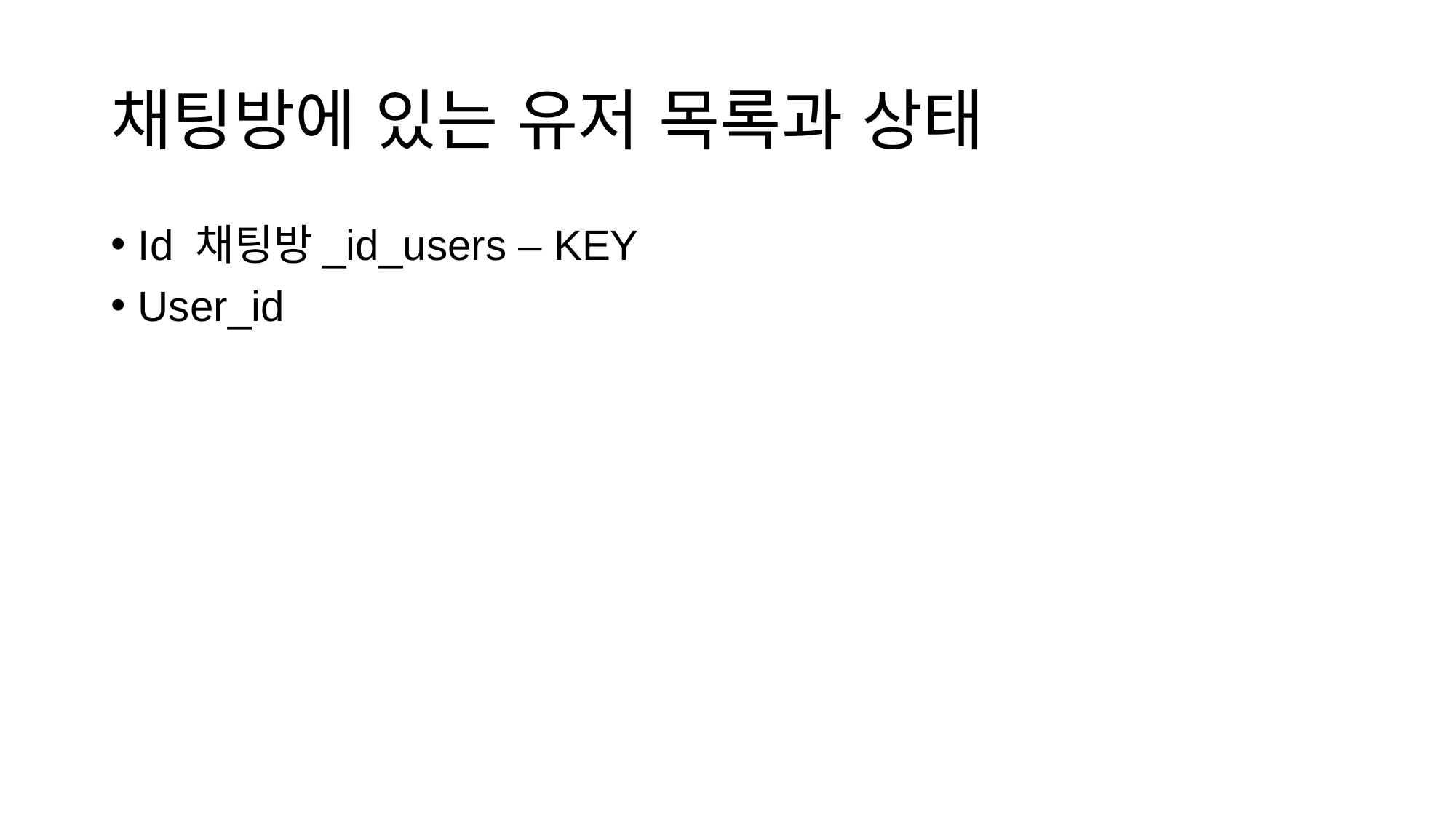

# 채팅방에 있는 유저 목록과 상태
Id 채팅방_id_users – KEY
User_id